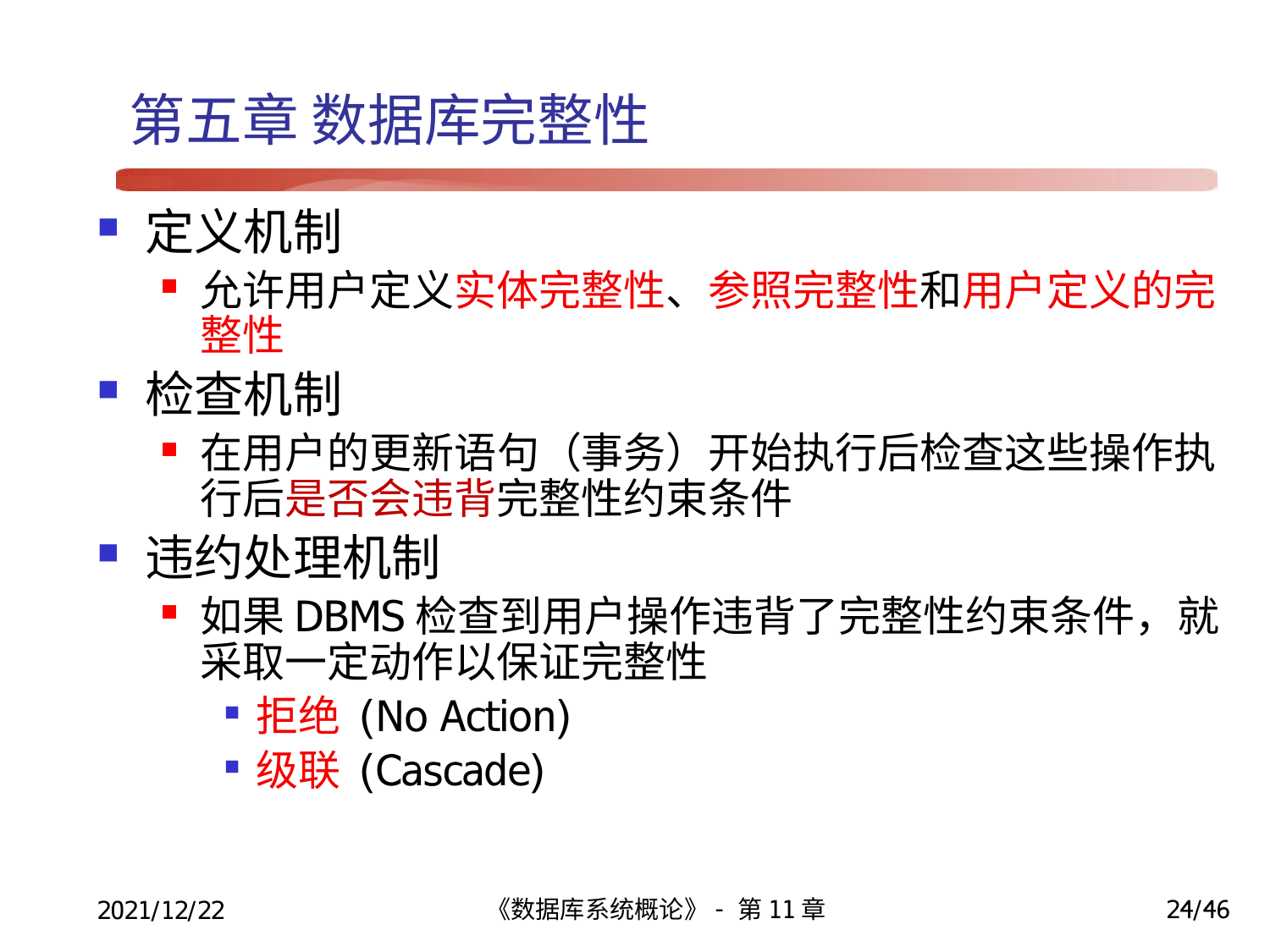

# 第五章 数据库完整性
定义机制
允许用户定义实体完整性、参照完整性和用户定义的完整性
检查机制
在用户的更新语句（事务）开始执行后检查这些操作执行后是否会违背完整性约束条件
违约处理机制
如果DBMS检查到用户操作违背了完整性约束条件，就采取一定动作以保证完整性
拒绝 (No Action)
级联 (Cascade)
《数据库系统概论》- 第11章
24/46
2021/12/22